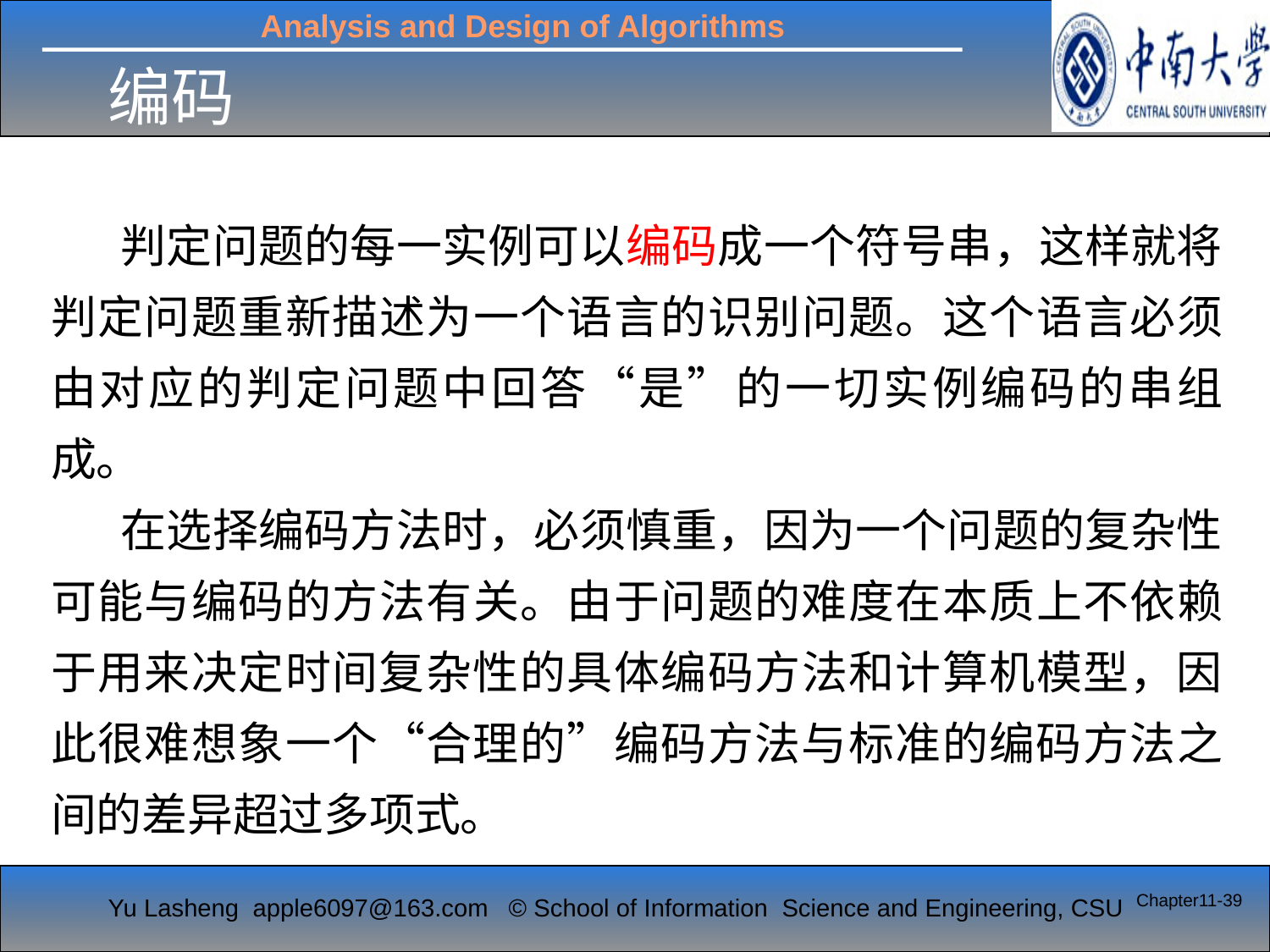

# 编码
  判定问题的每一实例可以编码成一个符号串，这样就将判定问题重新描述为一个语言的识别问题。这个语言必须由对应的判定问题中回答“是”的一切实例编码的串组成。
  在选择编码方法时，必须慎重，因为一个问题的复杂性可能与编码的方法有关。由于问题的难度在本质上不依赖于用来决定时间复杂性的具体编码方法和计算机模型，因此很难想象一个“合理的”编码方法与标准的编码方法之间的差异超过多项式。
Chapter11-39